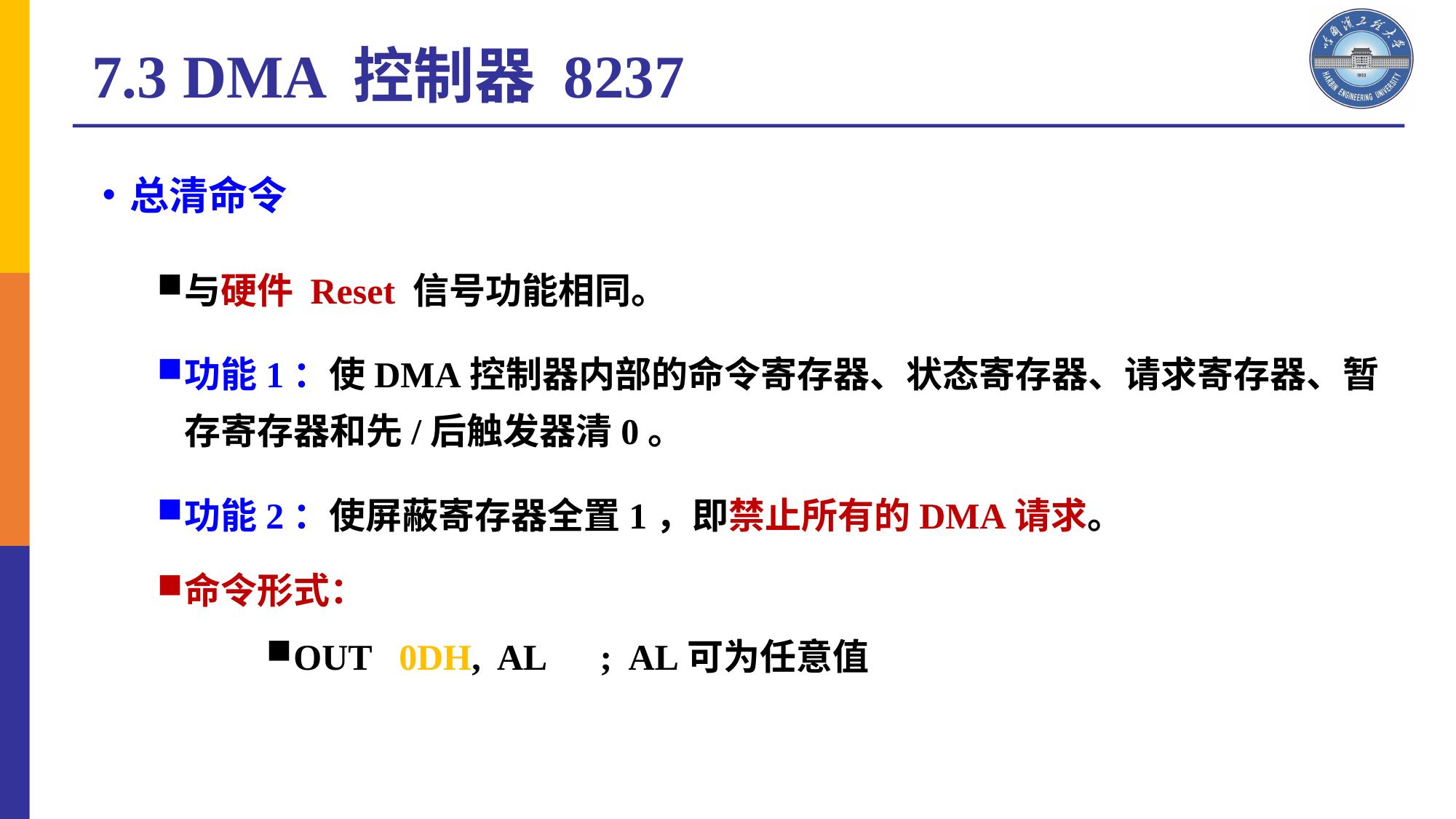

7.3 DMA 控制器 8237
总清命令
与硬件 Reset 信号功能相同。
功能1：使DMA控制器内部的命令寄存器、状态寄存器、请求寄存器、暂存寄存器和先/后触发器清0。
功能2：使屏蔽寄存器全置1，即禁止所有的DMA请求。
命令形式：
OUT   0DH,  AL      ;  AL可为任意值